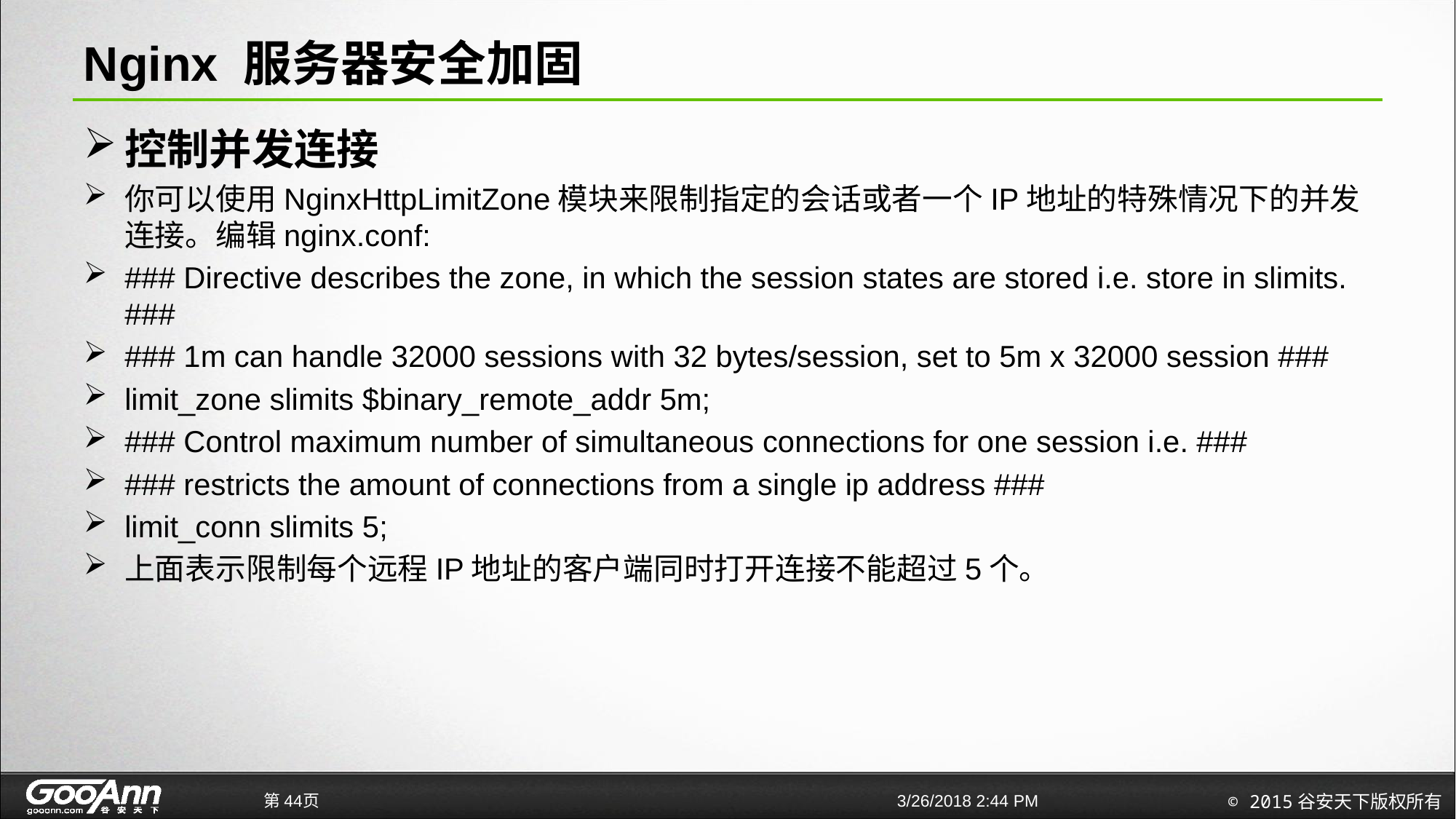

# Nginx 服务器安全加固
控制并发连接
你可以使用NginxHttpLimitZone模块来限制指定的会话或者一个IP地址的特殊情况下的并发连接。编辑nginx.conf:
### Directive describes the zone, in which the session states are stored i.e. store in slimits. ###
### 1m can handle 32000 sessions with 32 bytes/session, set to 5m x 32000 session ###
limit_zone slimits $binary_remote_addr 5m;
### Control maximum number of simultaneous connections for one session i.e. ###
### restricts the amount of connections from a single ip address ###
limit_conn slimits 5;
上面表示限制每个远程IP地址的客户端同时打开连接不能超过5个。